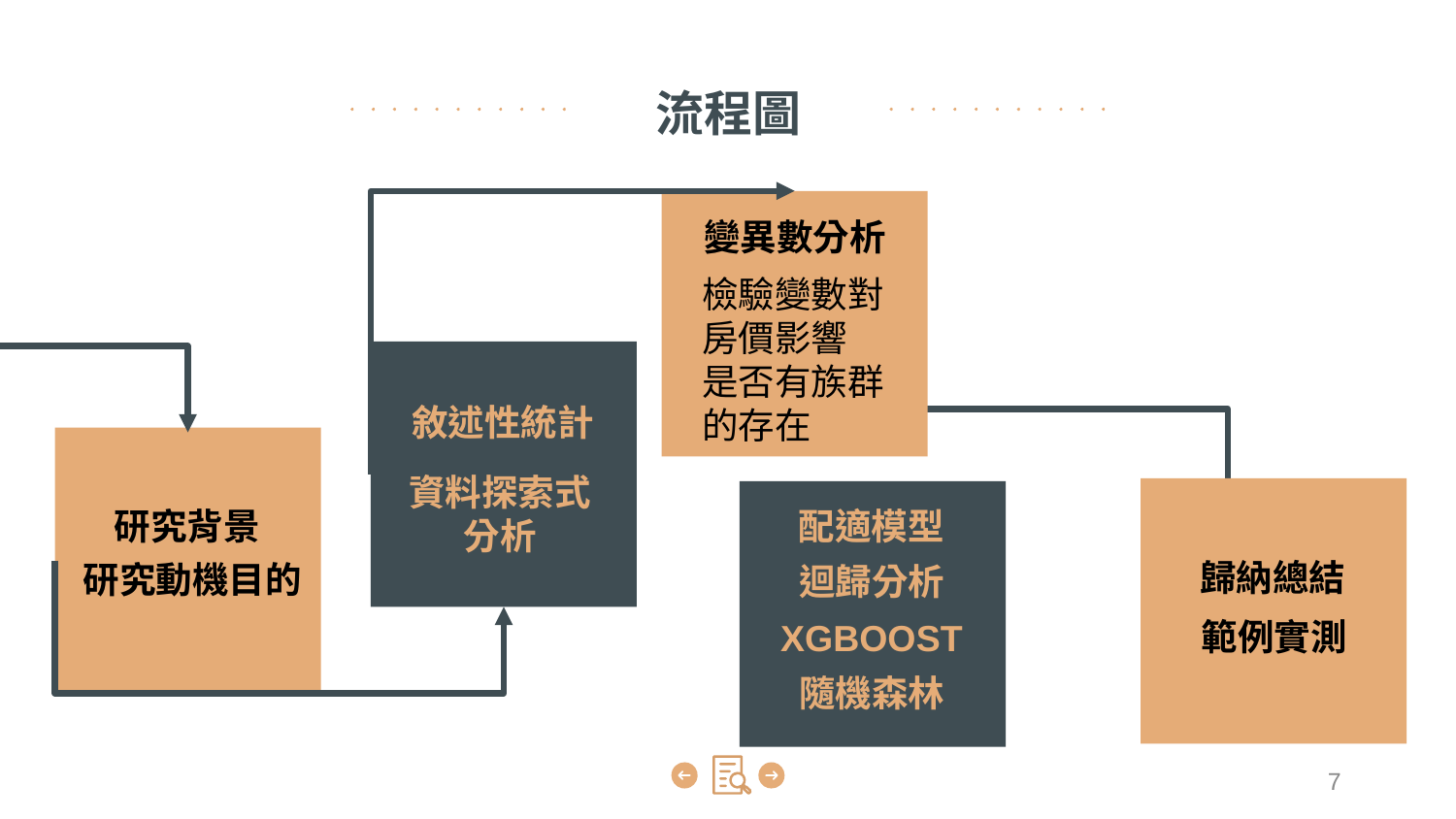

# 流程圖

變異數分析
檢驗變數對房價影響
是否有族群的存在

敘述性統計

資料探索式分析
迴歸分析
XGBOOST
隨機森林

研究背景
配適模型
研究動機目的
歸納總結
迴歸分析
XGBOOST
隨機森林
範例實測

7